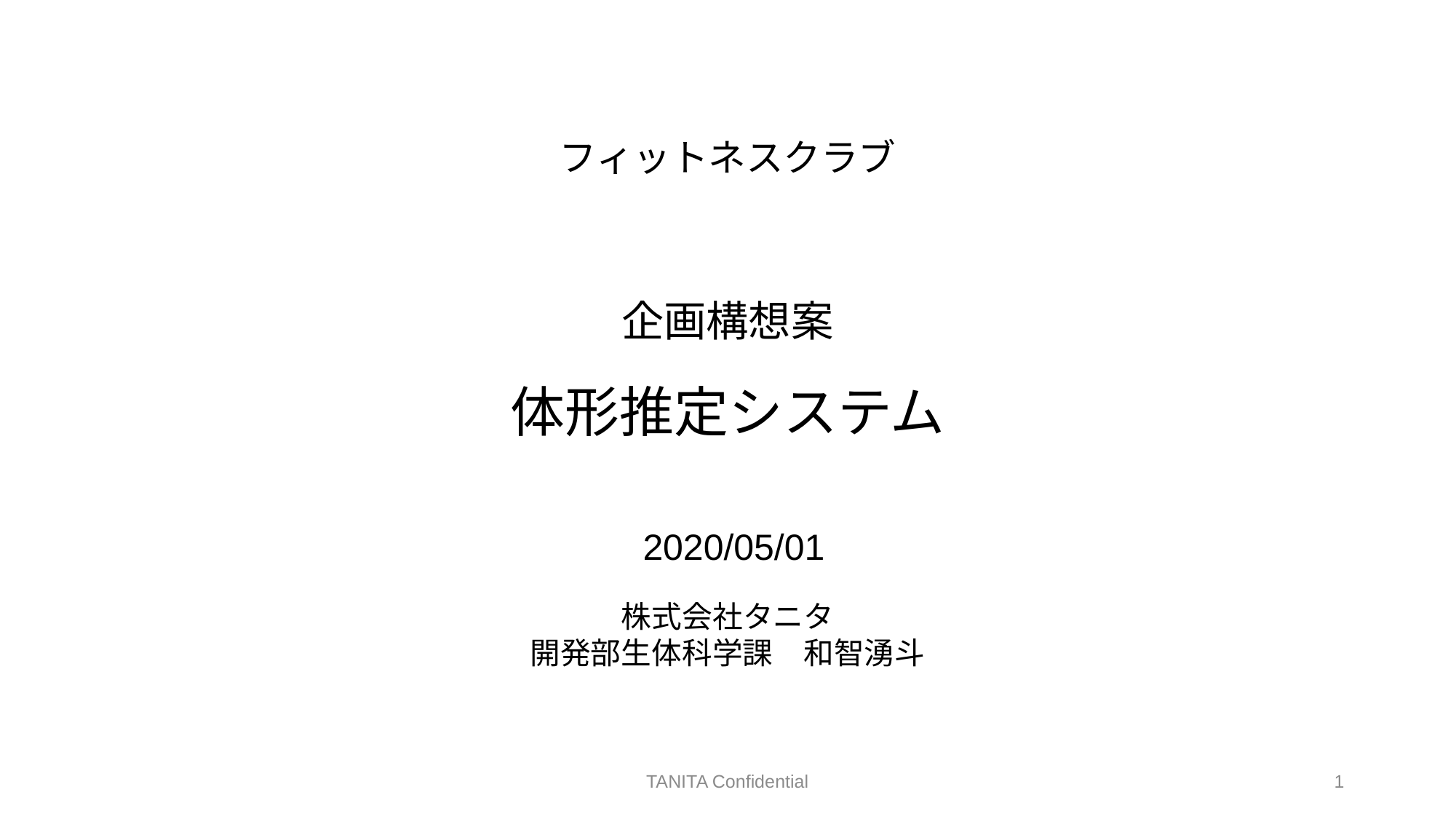

フィットネスクラブ
# 企画構想案 体形推定システム
2020/05/01
株式会社タニタ
開発部生体科学課　和智湧斗
TANITA Confidential
1